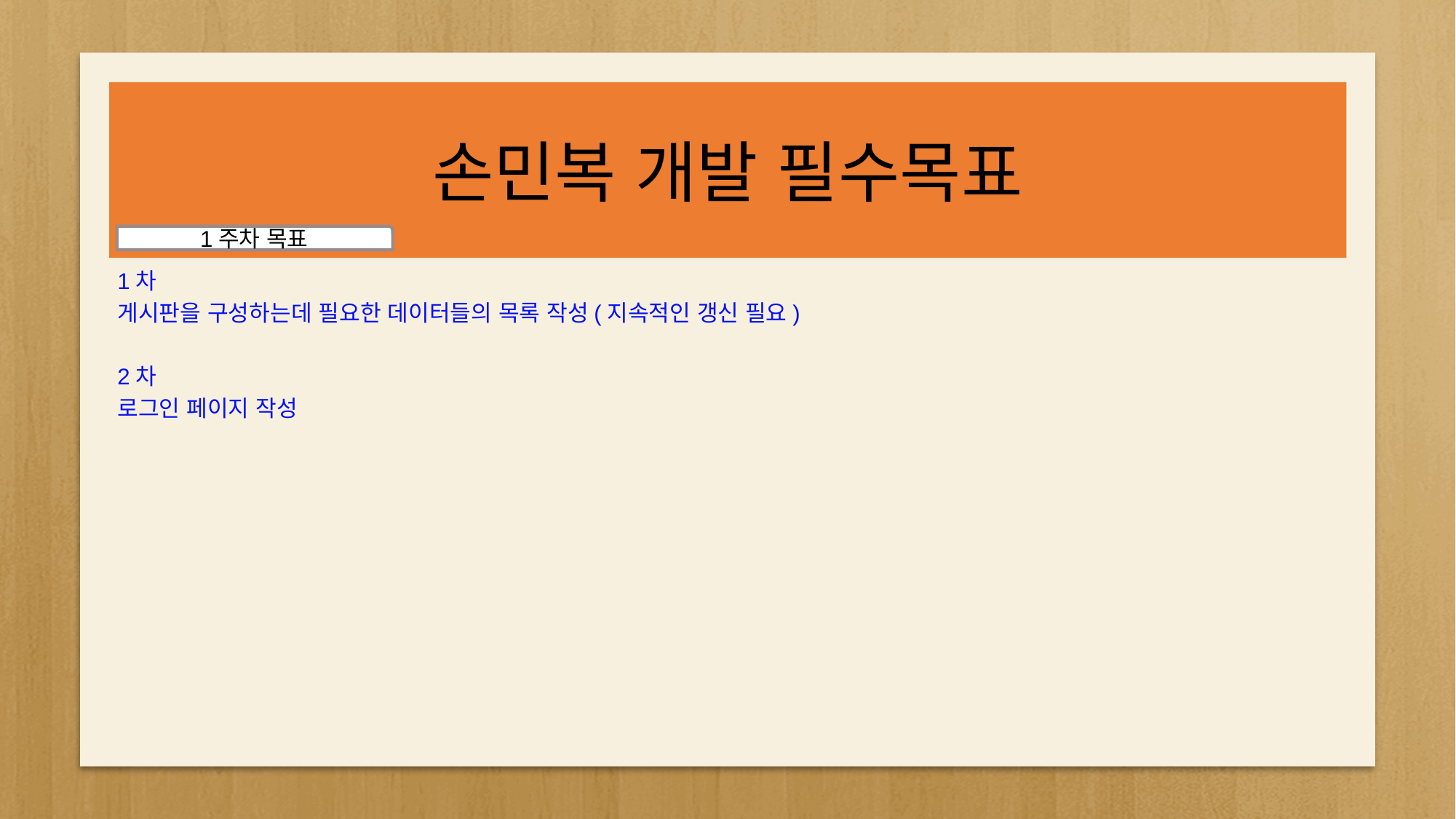

# 손민복 개발 필수목표
1주차 목표
1차
게시판을 구성하는데 필요한 데이터들의 목록 작성(지속적인 갱신 필요)

2차
로그인 페이지 작성